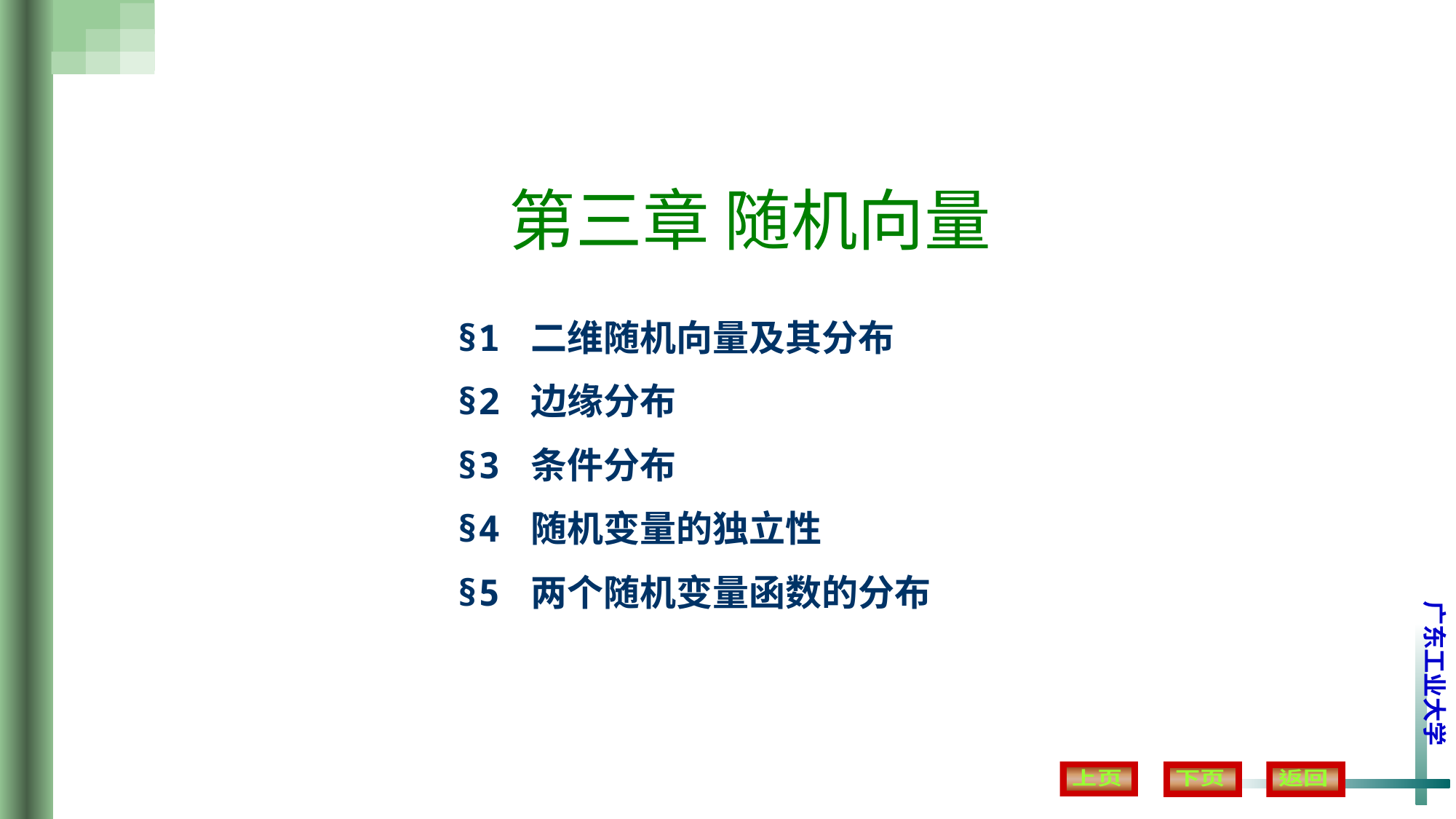

第三章 随机向量
§1 二维随机向量及其分布
§2 边缘分布
§3 条件分布
§4 随机变量的独立性
§5 两个随机变量函数的分布